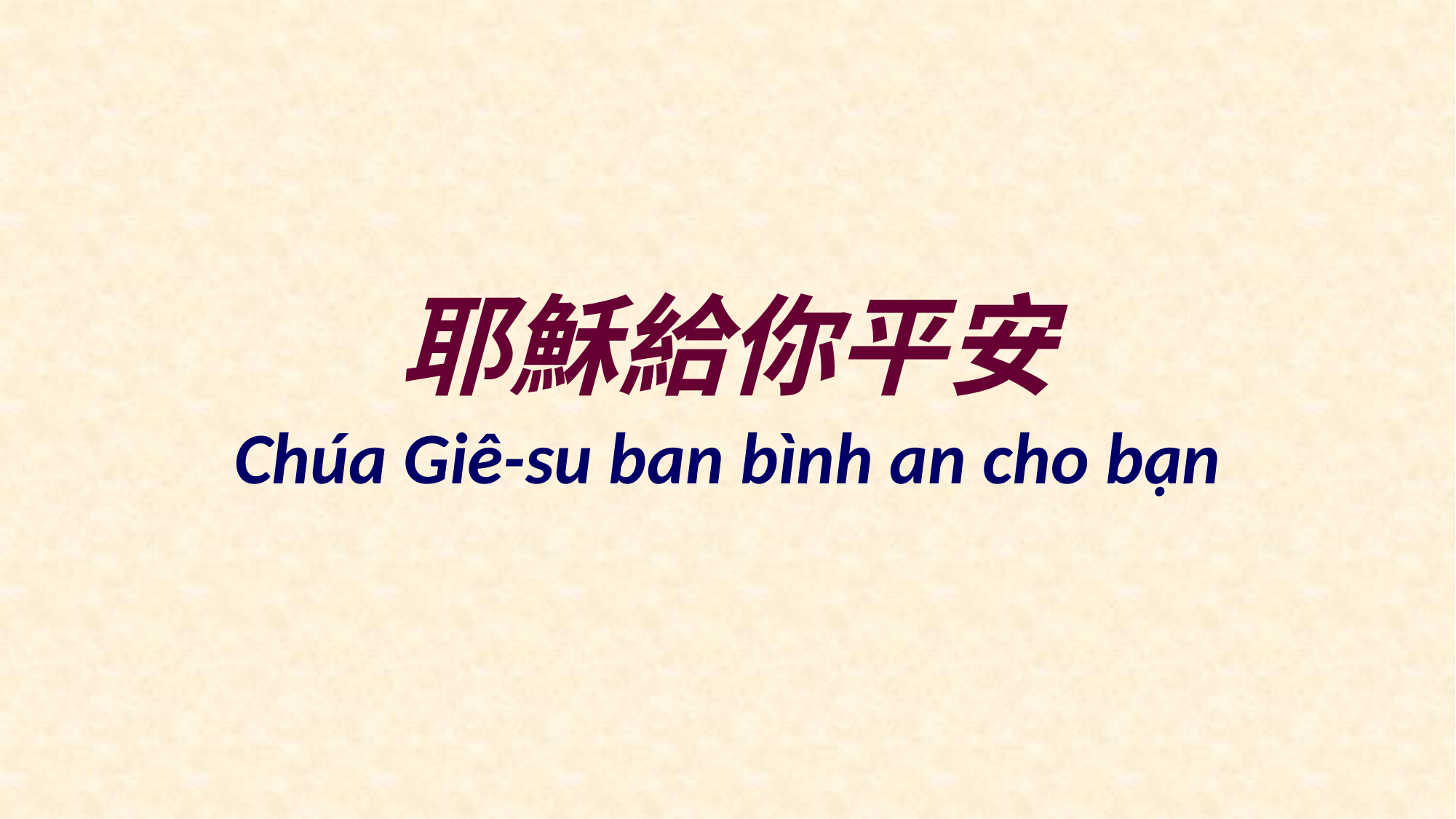

# 耶穌給你平安
Chúa Giê-su ban bình an cho bạn